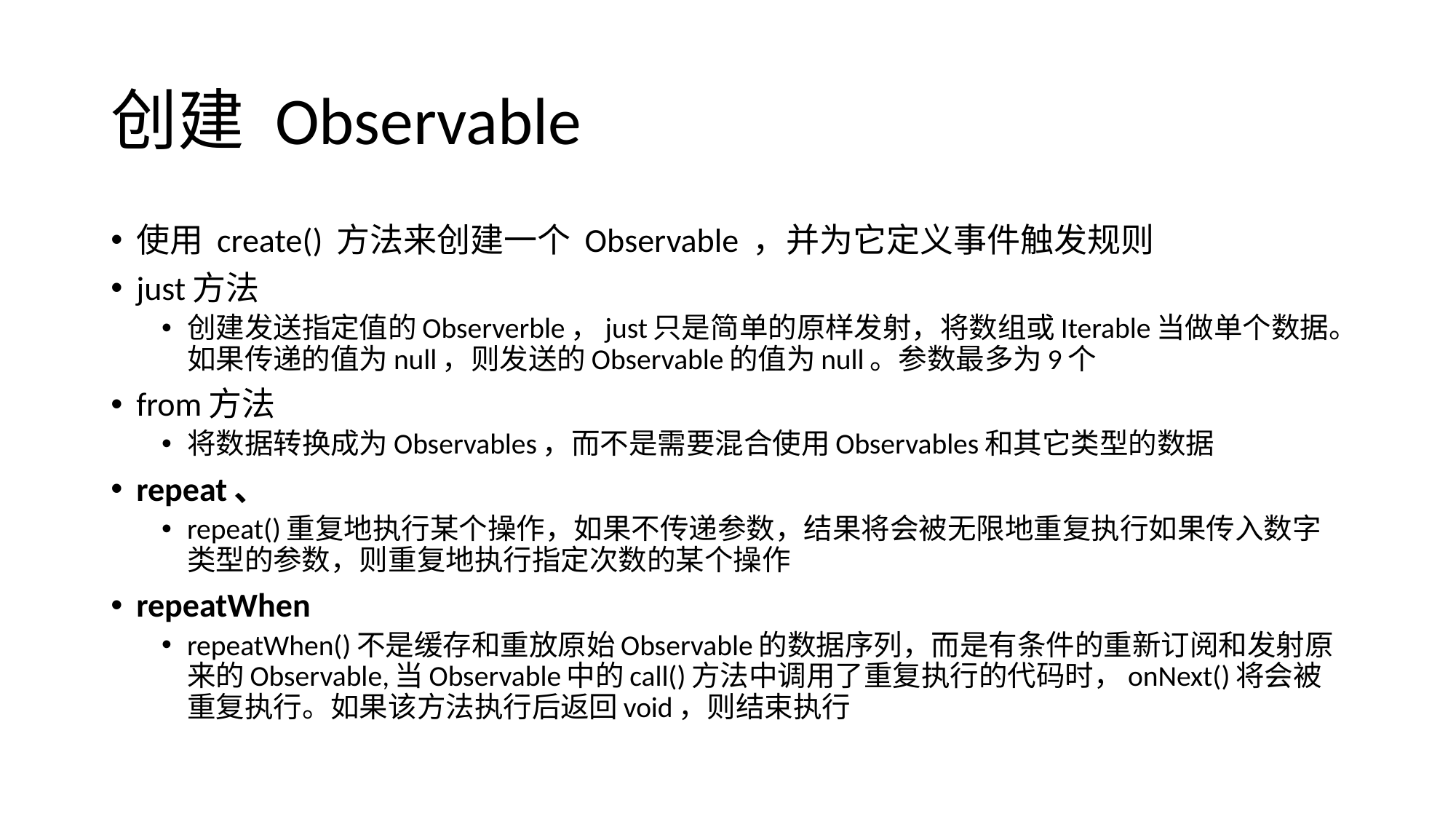

# 创建 Observable
使用 create() 方法来创建一个 Observable ，并为它定义事件触发规则
just方法
创建发送指定值的Observerble，just只是简单的原样发射，将数组或Iterable当做单个数据。如果传递的值为null，则发送的Observable的值为null。参数最多为9个
from方法
将数据转换成为Observables，而不是需要混合使用Observables和其它类型的数据
repeat、
repeat()重复地执行某个操作，如果不传递参数，结果将会被无限地重复执行如果传入数字类型的参数，则重复地执行指定次数的某个操作
repeatWhen
repeatWhen()不是缓存和重放原始Observable的数据序列，而是有条件的重新订阅和发射原来的Observable,当Observable中的call()方法中调用了重复执行的代码时，onNext()将会被重复执行。如果该方法执行后返回void，则结束执行